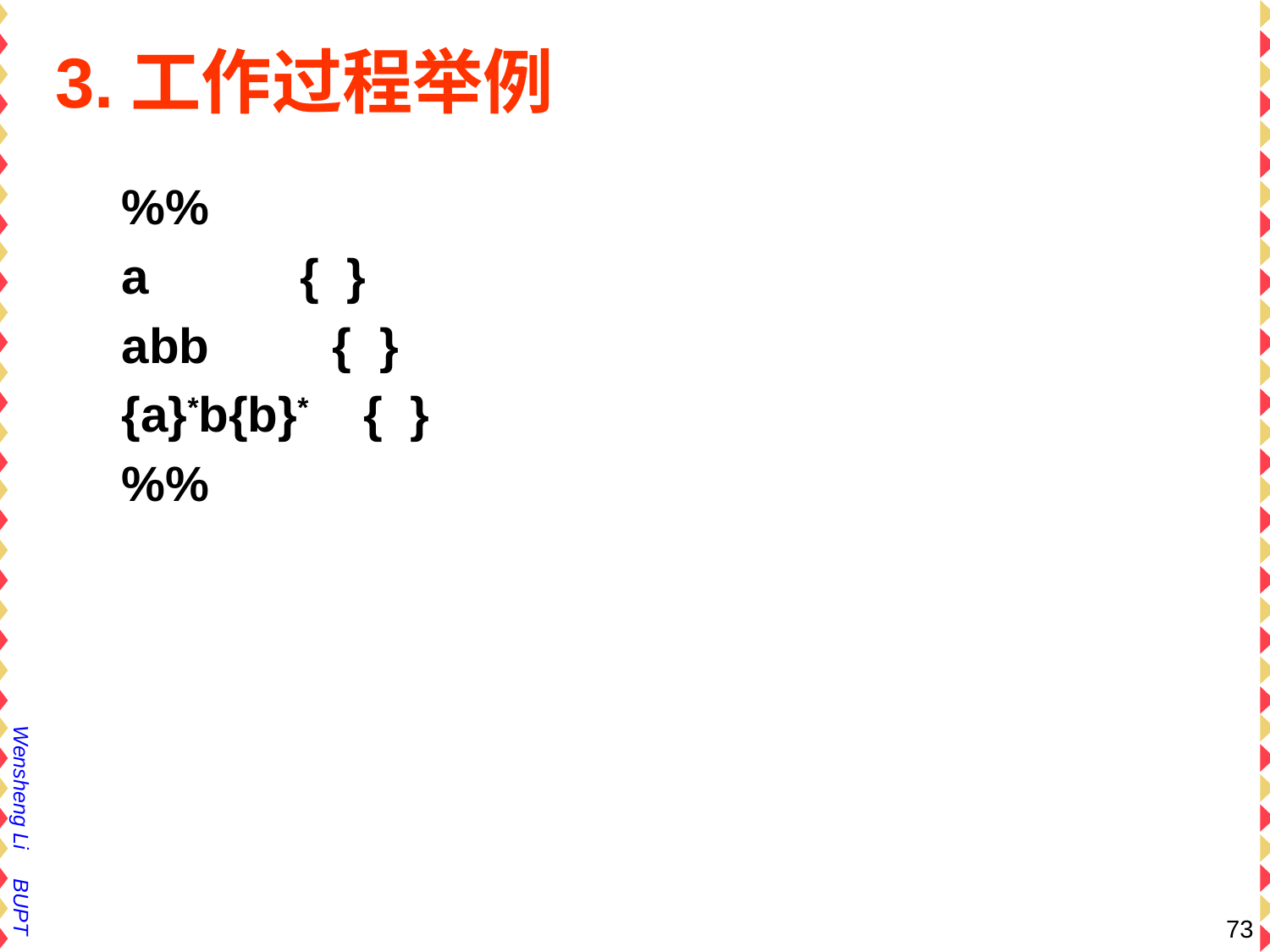

# 3.工作过程举例
%%
a           {  }
abb         {  }
{a}*b{b}*    {  }
%%

73